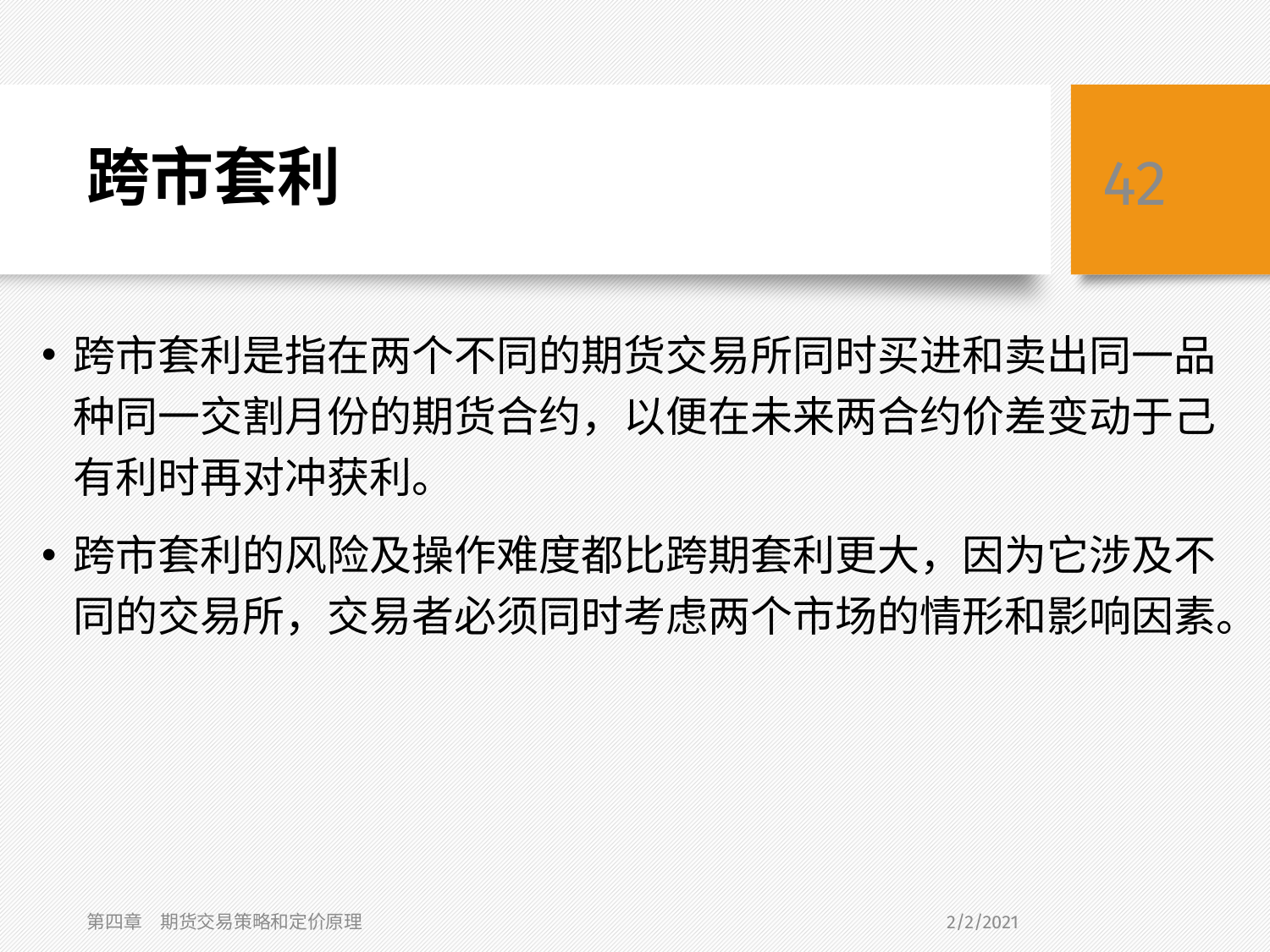

# 跨市套利
42
跨市套利是指在两个不同的期货交易所同时买进和卖出同一品种同一交割月份的期货合约，以便在未来两合约价差变动于己有利时再对冲获利。
跨市套利的风险及操作难度都比跨期套利更大，因为它涉及不同的交易所，交易者必须同时考虑两个市场的情形和影响因素。
2/2/2021
第四章　期货交易策略和定价原理